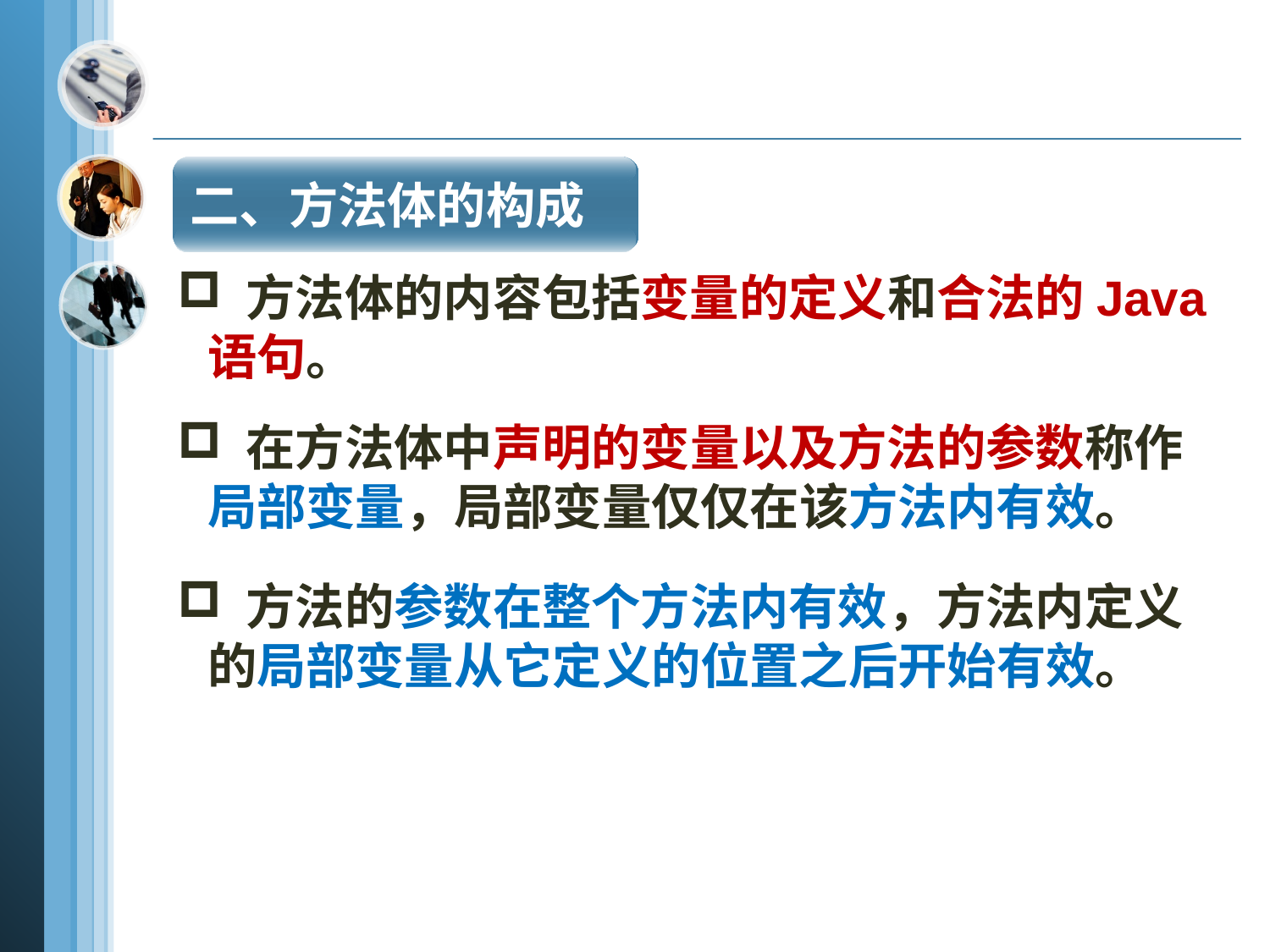

二、方法体的构成

 方法体的内容包括变量的定义和合法的Java语句。
 在方法体中声明的变量以及方法的参数称作局部变量，局部变量仅仅在该方法内有效。
 方法的参数在整个方法内有效，方法内定义的局部变量从它定义的位置之后开始有效。